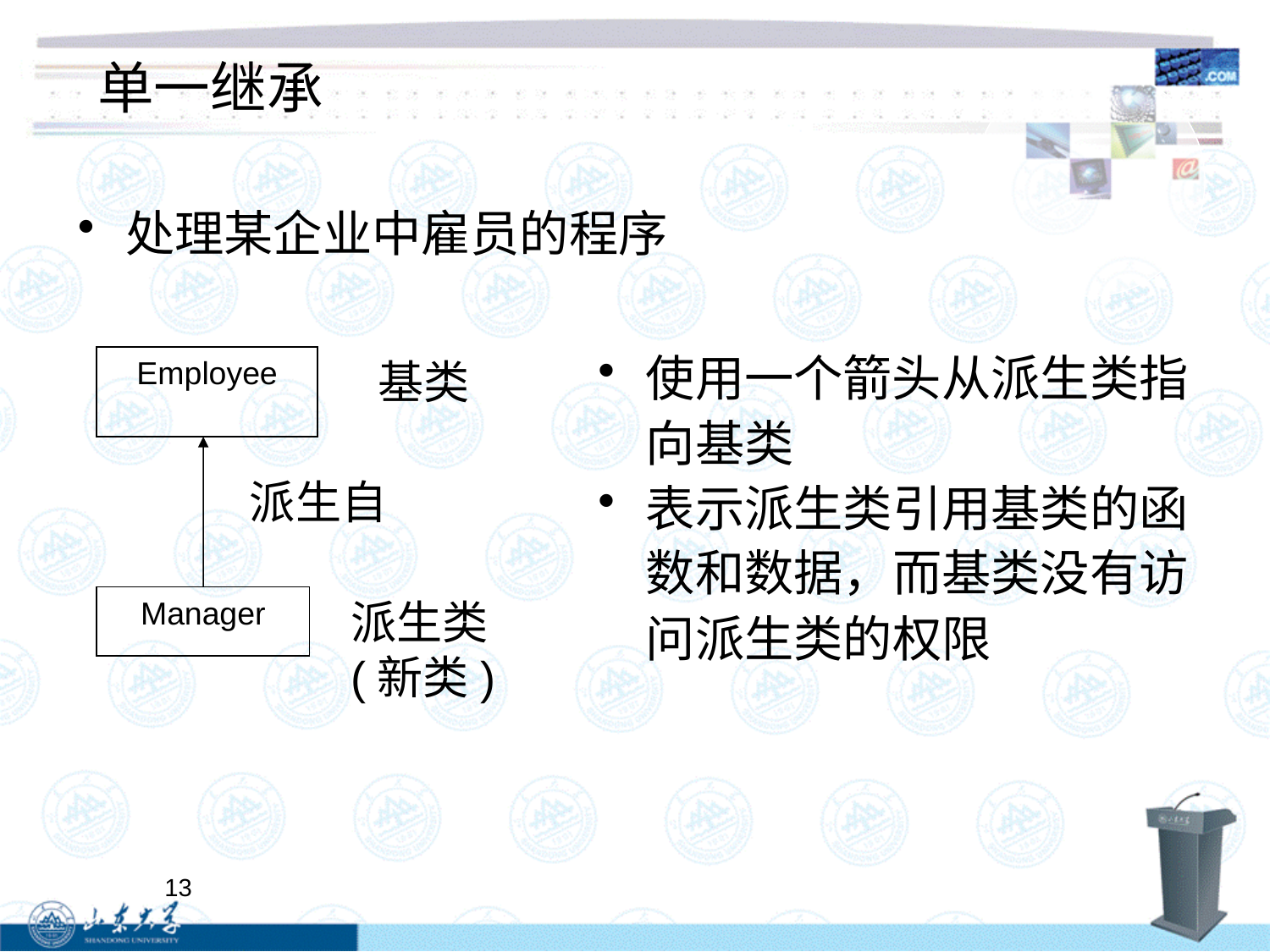

# 单一继承
处理某企业中雇员的程序
使用一个箭头从派生类指向基类
表示派生类引用基类的函数和数据，而基类没有访问派生类的权限
Employee
基类

派生自
Manager
派生类
(新类)
13